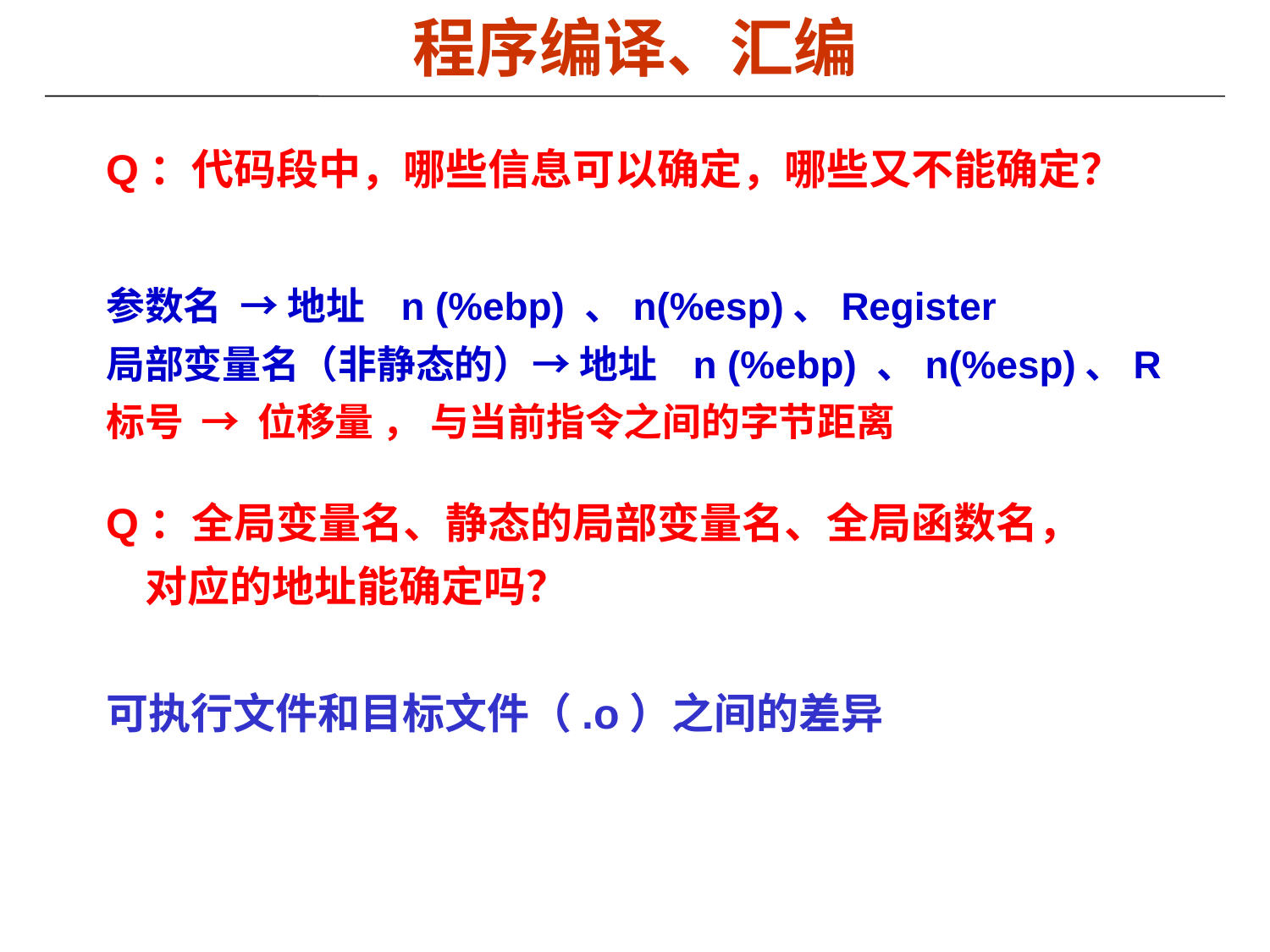

# 程序编译、汇编
Q：代码段中，哪些信息可以确定，哪些又不能确定？
参数名  → 地址   n (%ebp) 、n(%esp)、Register
局部变量名（非静态的）→ 地址   n (%ebp) 、n(%esp)、R
标号  →  位移量 ， 与当前指令之间的字节距离
Q：全局变量名、静态的局部变量名、全局函数名，
   对应的地址能确定吗？

可执行文件和目标文件（.o）之间的差异